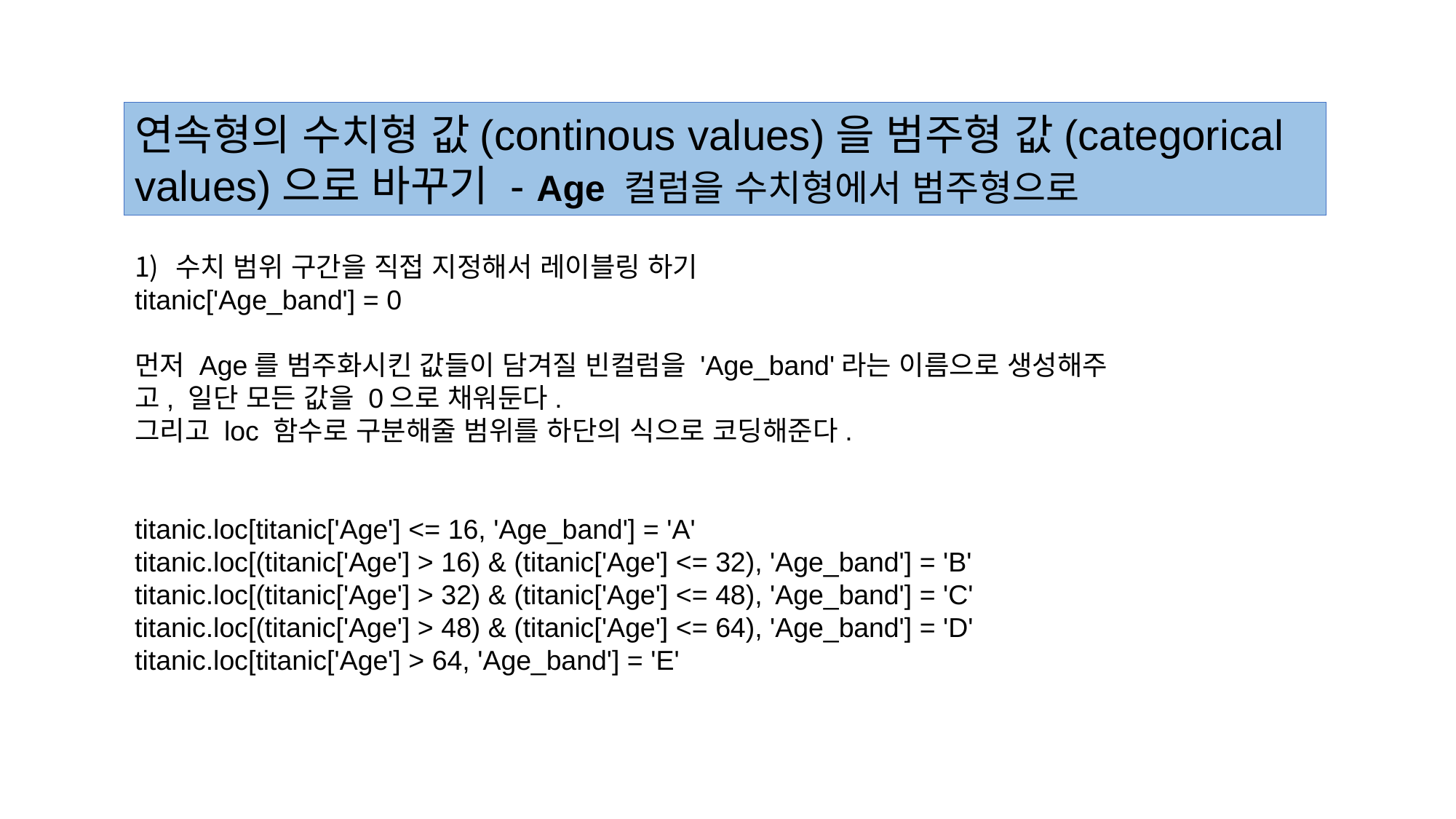

연속형의 수치형 값(continous values)을 범주형 값(categorical values)으로 바꾸기 - Age 컬럼을 수치형에서 범주형으로
수치 범위 구간을 직접 지정해서 레이블링 하기
titanic['Age_band'] = 0

먼저 Age를 범주화시킨 값들이 담겨질 빈컬럼을 'Age_band'라는 이름으로 생성해주고, 일단 모든 값을 0으로 채워둔다.
그리고 loc 함수로 구분해줄 범위를 하단의 식으로 코딩해준다.

​
titanic.loc[titanic['Age'] <= 16, 'Age_band'] = 'A'
titanic.loc[(titanic['Age'] > 16) & (titanic['Age'] <= 32), 'Age_band'] = 'B'
titanic.loc[(titanic['Age'] > 32) & (titanic['Age'] <= 48), 'Age_band'] = 'C'
titanic.loc[(titanic['Age'] > 48) & (titanic['Age'] <= 64), 'Age_band'] = 'D'
titanic.loc[titanic['Age'] > 64, 'Age_band'] = 'E'